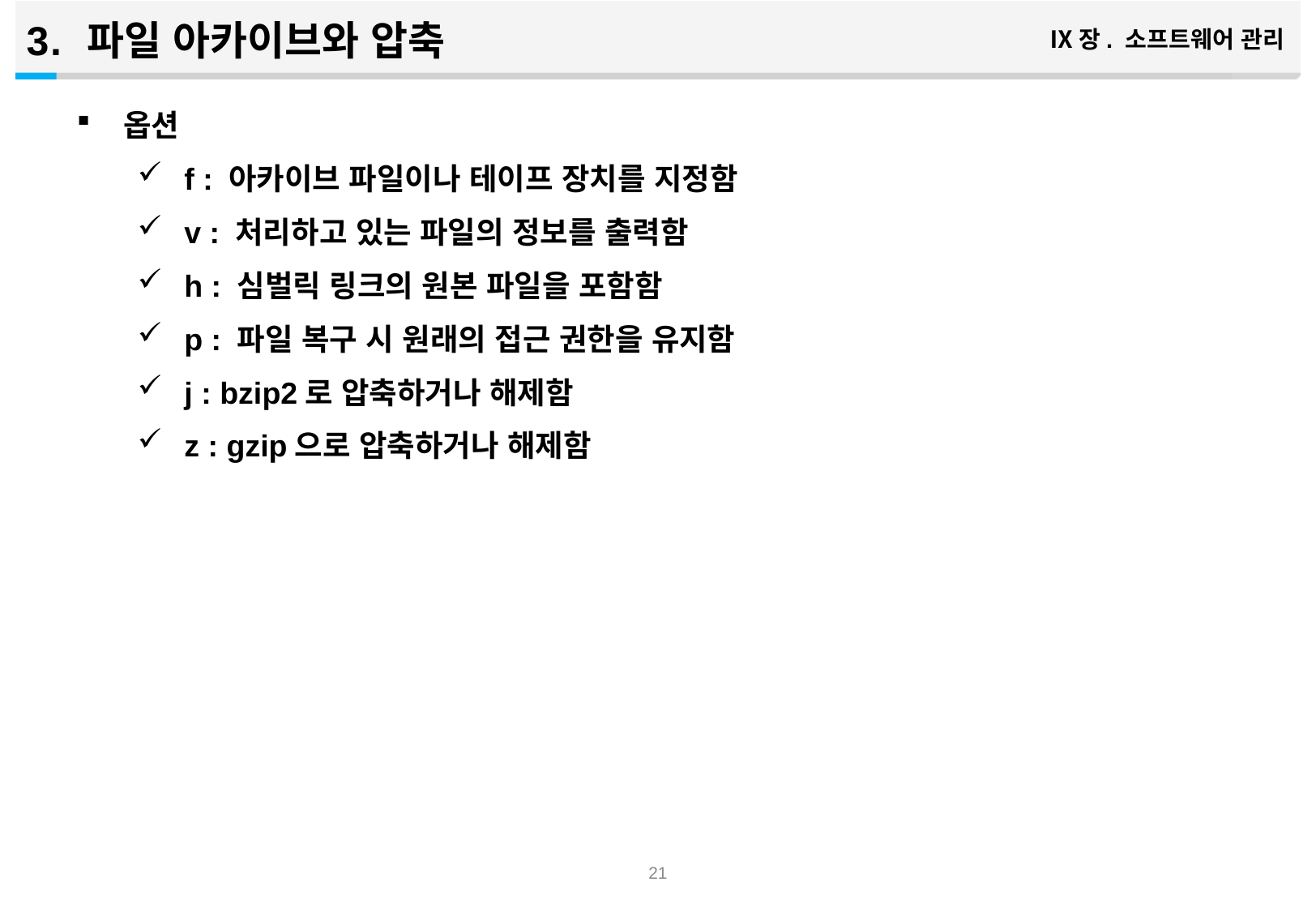

파일 아카이브와 압축
Ⅸ장. 소프트웨어 관리
옵션
f : 아카이브 파일이나 테이프 장치를 지정함
v : 처리하고 있는 파일의 정보를 출력함
h : 심벌릭 링크의 원본 파일을 포함함
p : 파일 복구 시 원래의 접근 권한을 유지함
j : bzip2로 압축하거나 해제함
z : gzip으로 압축하거나 해제함
21